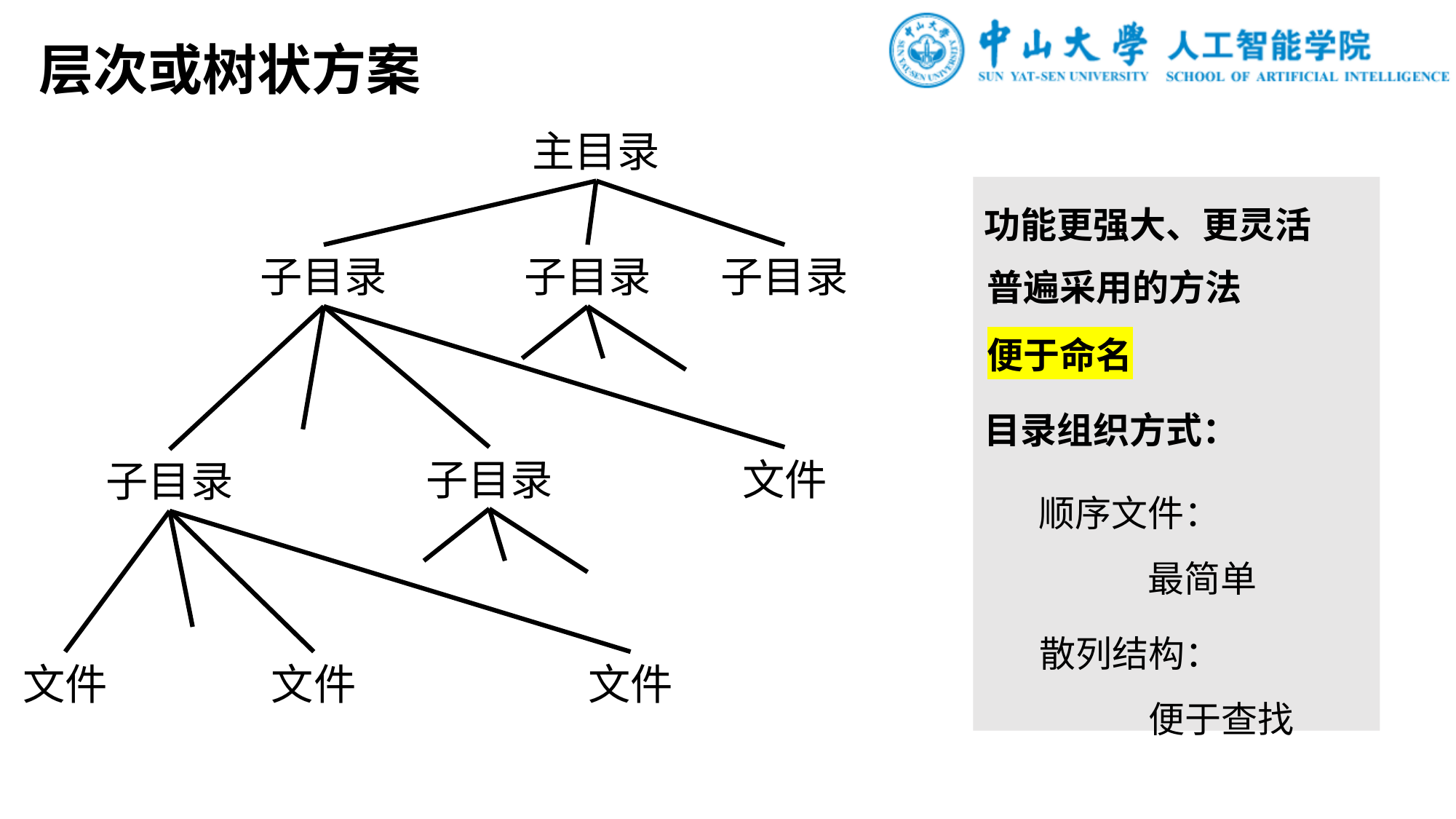

层次或树状方案
主目录

功能更强大、更灵活
子目录
子目录
子目录
普遍采用的方法
便于命名
目录组织方式：
子目录
文件
子目录
顺序文件：
	最简单
散列结构：
	便于查找
文件
文件
文件